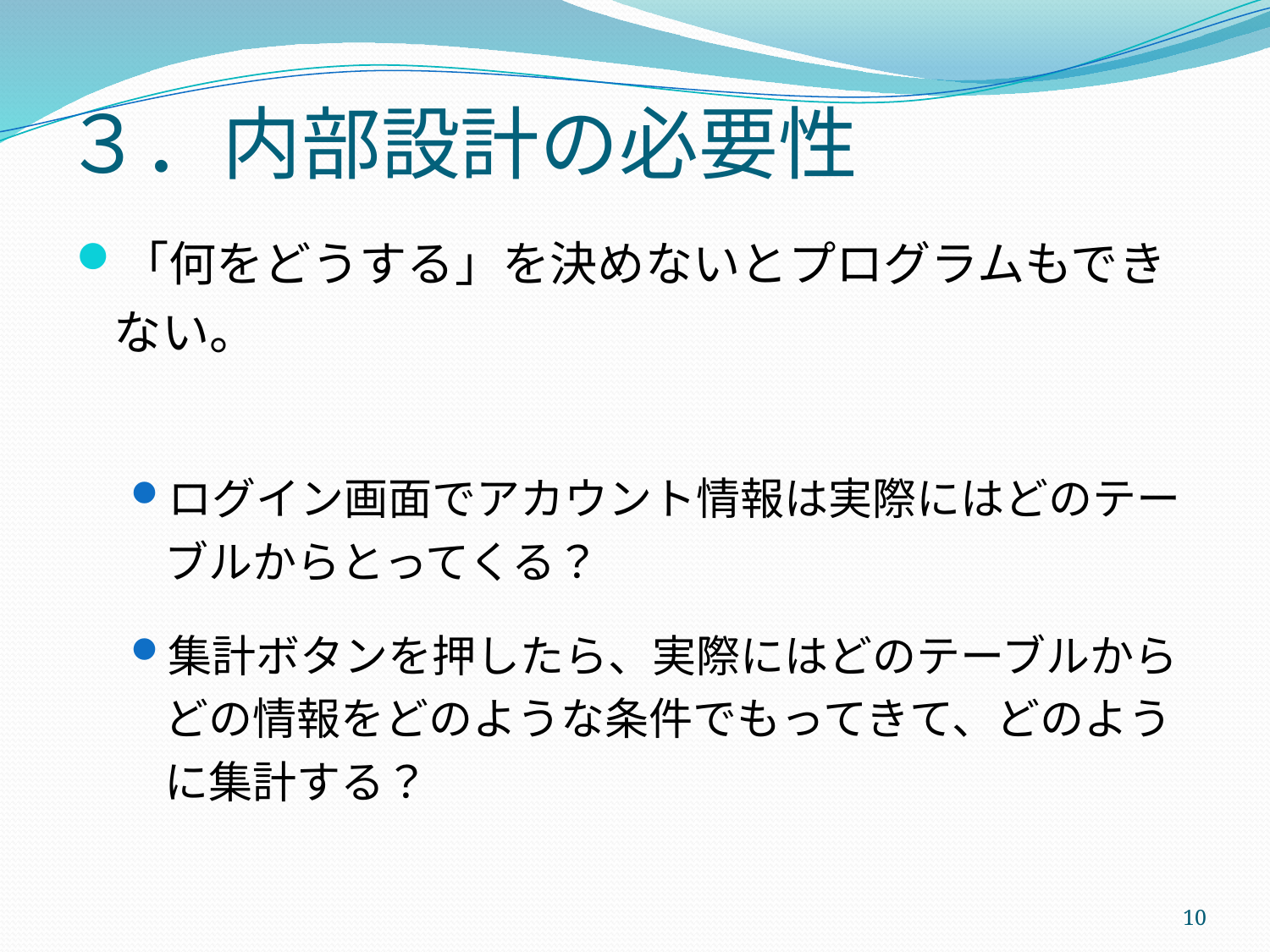

# ３．内部設計の必要性
「何をどうする」を決めないとプログラムもできない。

ログイン画面でアカウント情報は実際にはどのテーブルからとってくる？
集計ボタンを押したら、実際にはどのテーブルからどの情報をどのような条件でもってきて、どのように集計する？

10